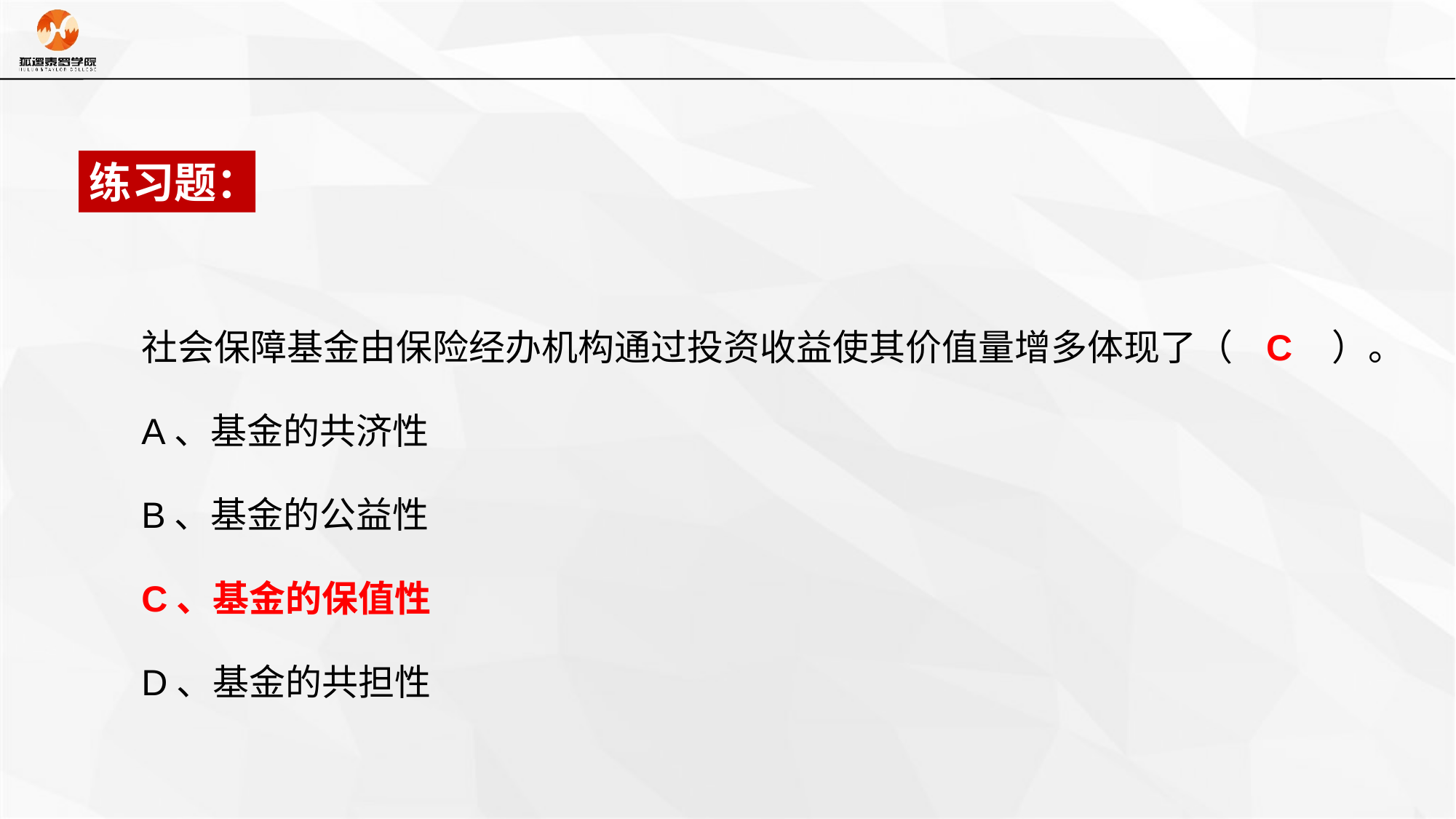

练习题：
社会保障基金由保险经办机构通过投资收益使其价值量增多体现了（   C   ）。
A、基金的共济性
B、基金的公益性
C、基金的保值性
D、基金的共担性